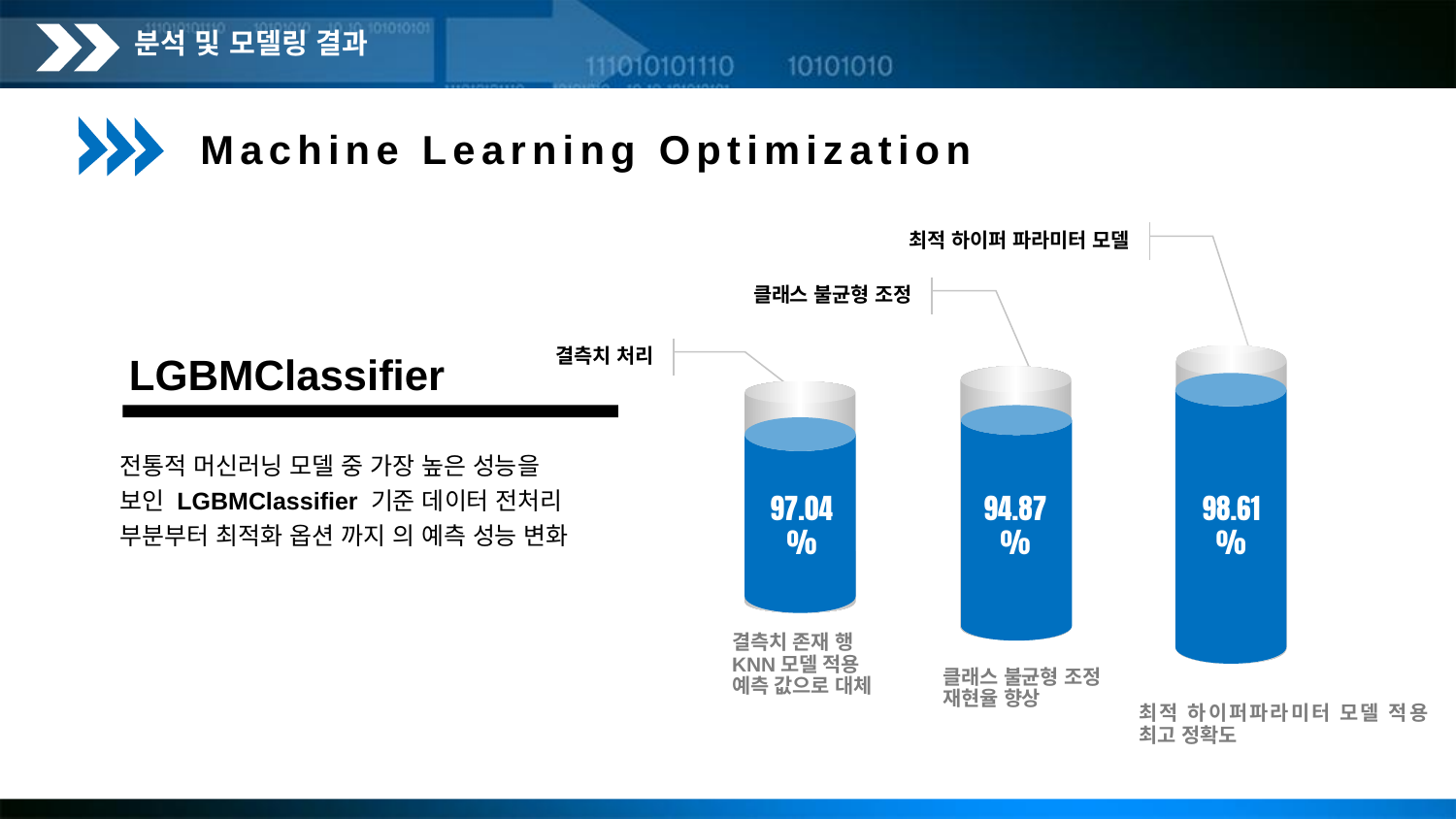

분석 및 모델링 결과

Machine Learning Optimization

최적 하이퍼 파라미터 모델
클래스 불균형 조정

결측치 처리
LGBMClassifier

전통적 머신러닝 모델 중 가장 높은 성능을
보인 LGBMClassifier 기준 데이터 전처리
부분부터 최적화 옵션 까지 의 예측 성능 변화

80%
97.04%
94.87%
98.61%
결측치 존재 행
KNN모델 적용
예측 값으로 대체

클래스 불균형 조정
재현율 향상
최적 하이퍼파라미터 모델 적용 최고 정확도